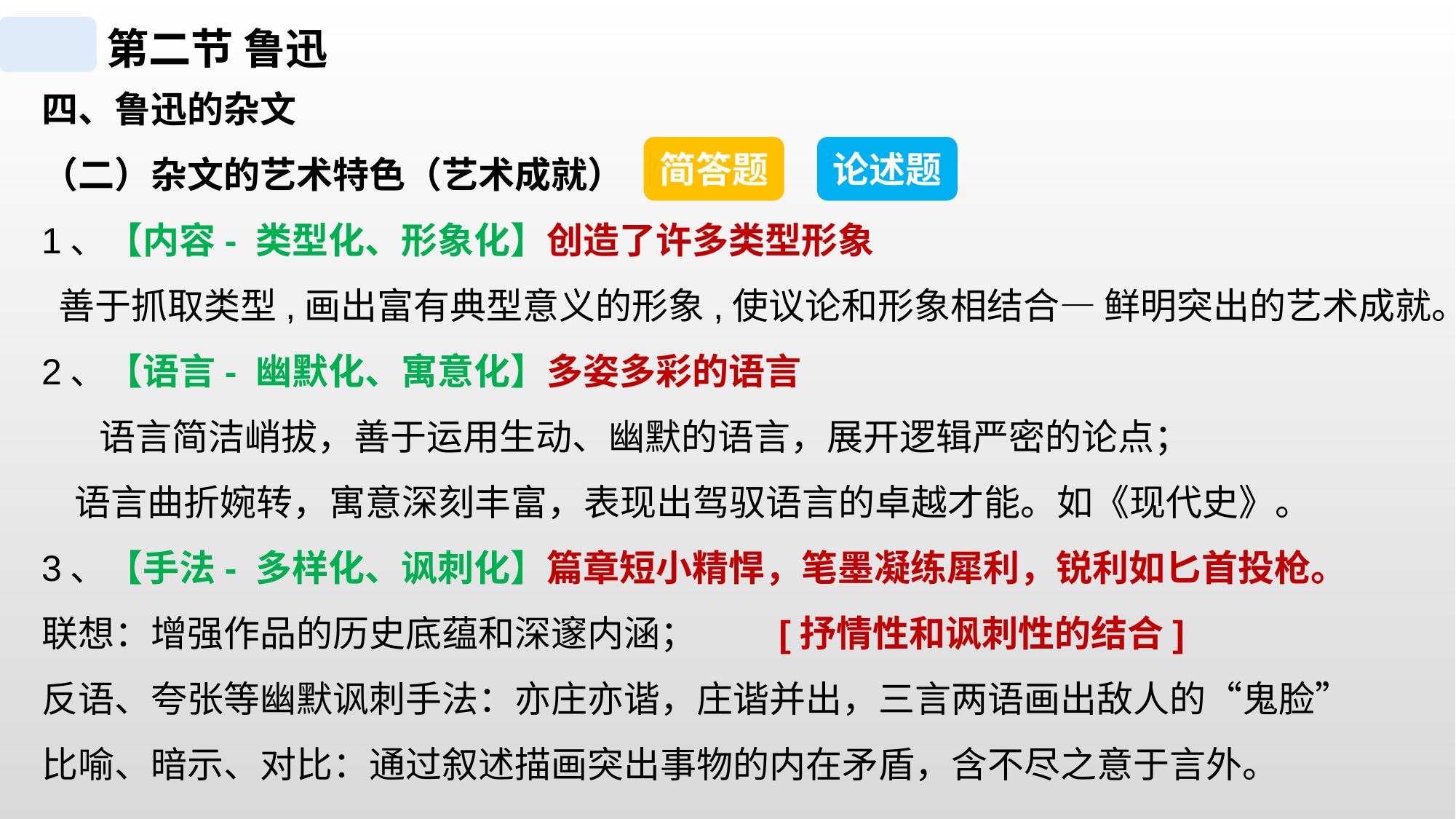

第二节 鲁迅
四、鲁迅的杂文
（二）杂文的艺术特色（艺术成就）
1、【内容- 类型化、形象化】创造了许多类型形象
 善于抓取类型,画出富有典型意义的形象,使议论和形象相结合— 鲜明突出的艺术成就。
2、【语言- 幽默化、寓意化】多姿多彩的语言
      语言简洁峭拔，善于运用生动、幽默的语言，展开逻辑严密的论点；
   语言曲折婉转，寓意深刻丰富，表现出驾驭语言的卓越才能。如《现代史》。
3、【手法- 多样化、讽刺化】篇章短小精悍，笔墨凝练犀利，锐利如匕首投枪。
联想：增强作品的历史底蕴和深邃内涵；         [抒情性和讽刺性的结合]
反语、夸张等幽默讽刺手法：亦庄亦谐，庄谐并出，三言两语画出敌人的“鬼脸”
比喻、暗示、对比：通过叙述描画突出事物的内在矛盾，含不尽之意于言外。
简答题
论述题